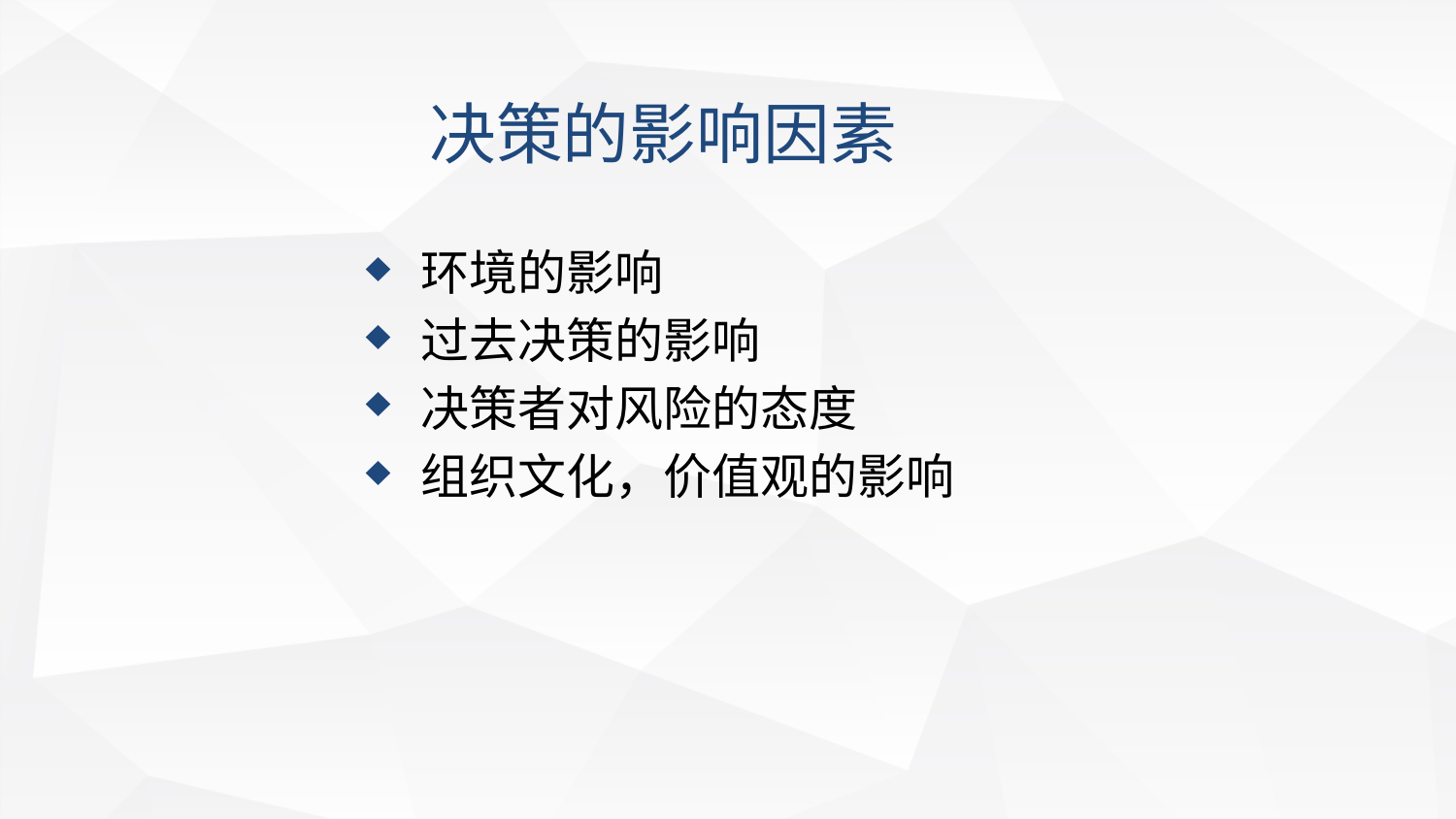

# 决策的影响因素
环境的影响
过去决策的影响
决策者对风险的态度
组织文化，价值观的影响
27